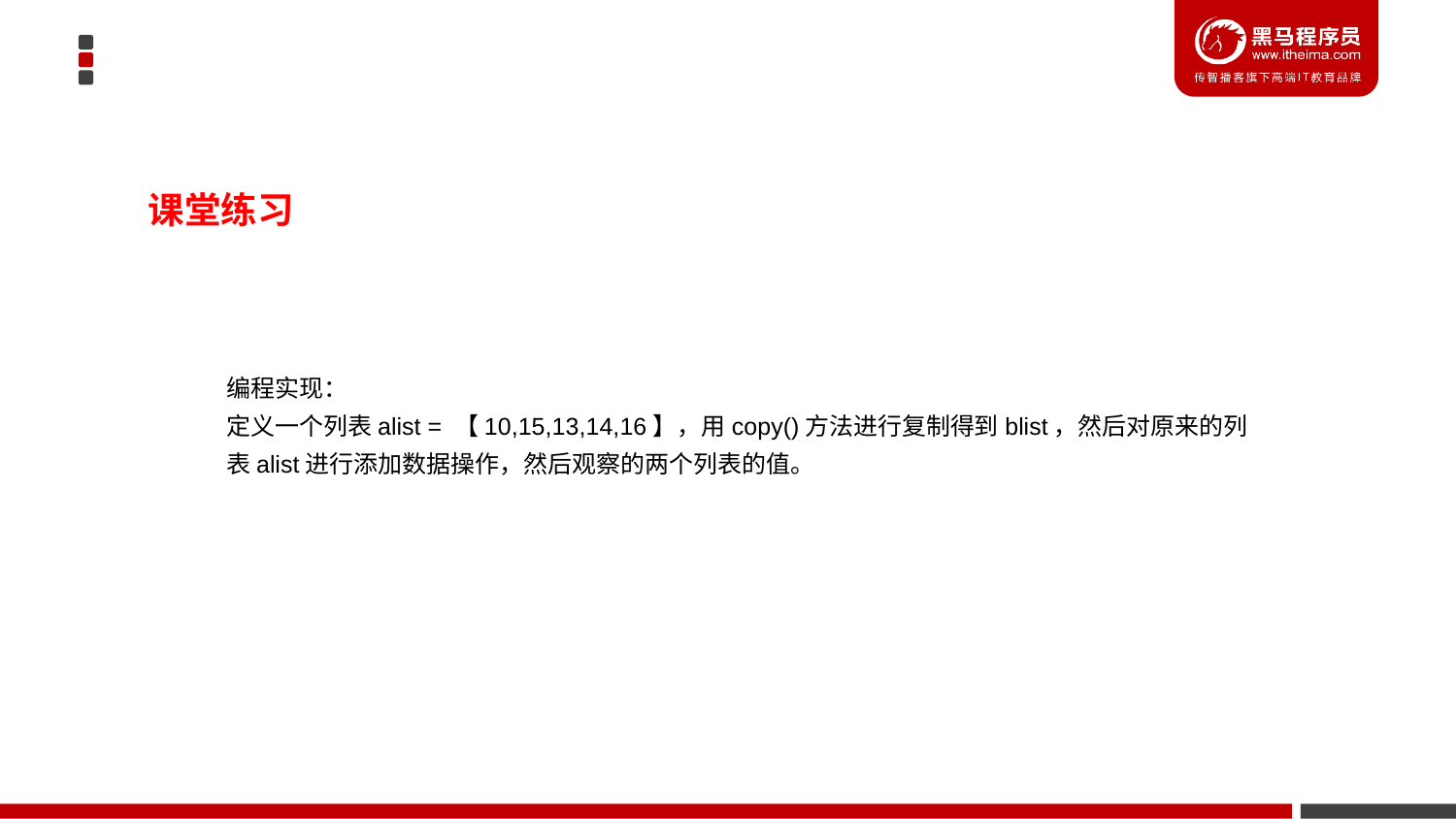

课堂练习
编程实现：
定义一个列表alist = 【10,15,13,14,16】，用copy()方法进行复制得到blist，然后对原来的列表alist进行添加数据操作，然后观察的两个列表的值。